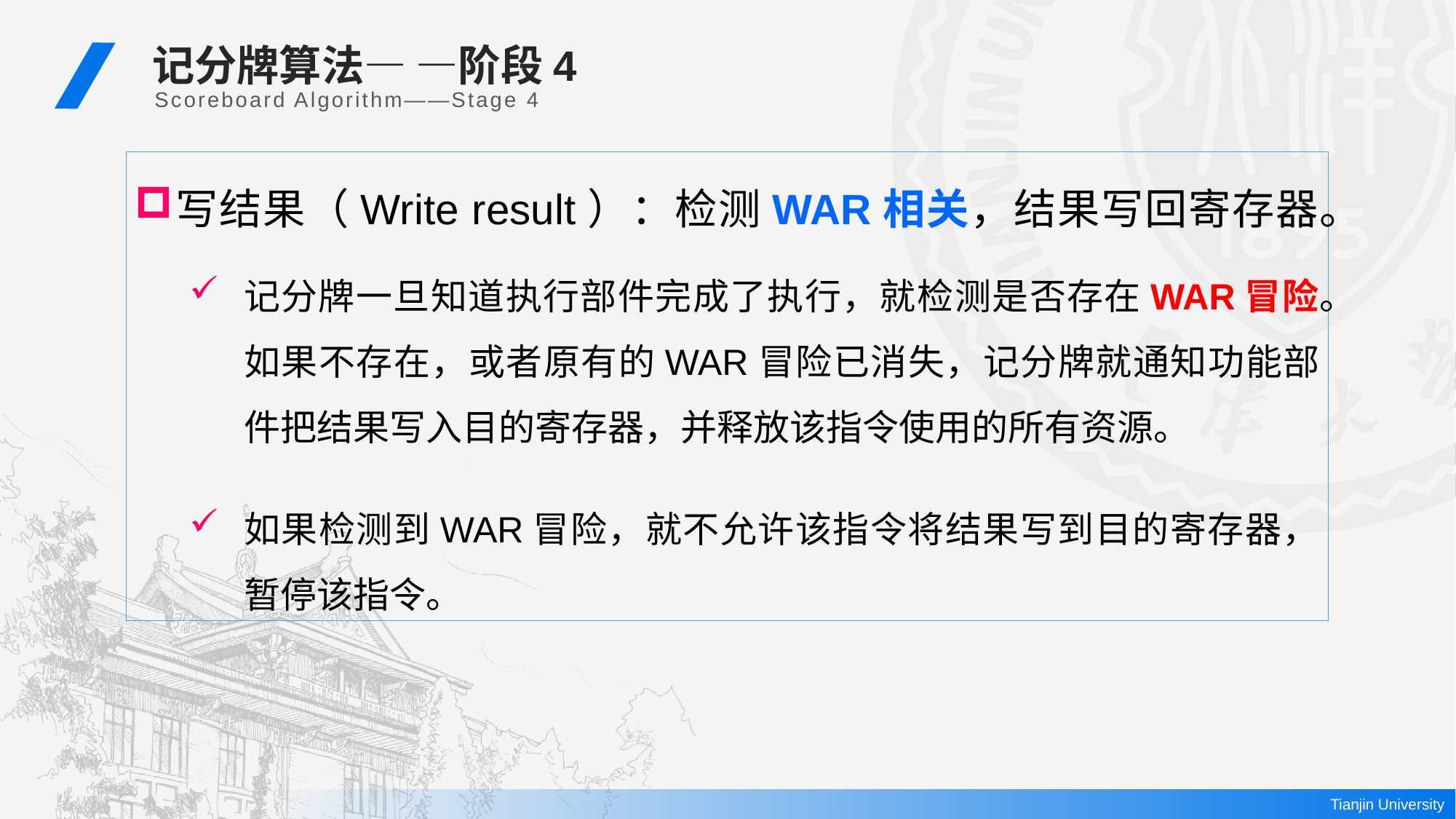

记分牌算法— —阶段4
Scoreboard Algorithm——Stage 4
写结果（Write result）：检测WAR相关，结果写回寄存器。
记分牌一旦知道执行部件完成了执行，就检测是否存在WAR冒险。如果不存在，或者原有的WAR冒险已消失，记分牌就通知功能部件把结果写入目的寄存器，并释放该指令使用的所有资源。
如果检测到WAR冒险，就不允许该指令将结果写到目的寄存器，暂停该指令。